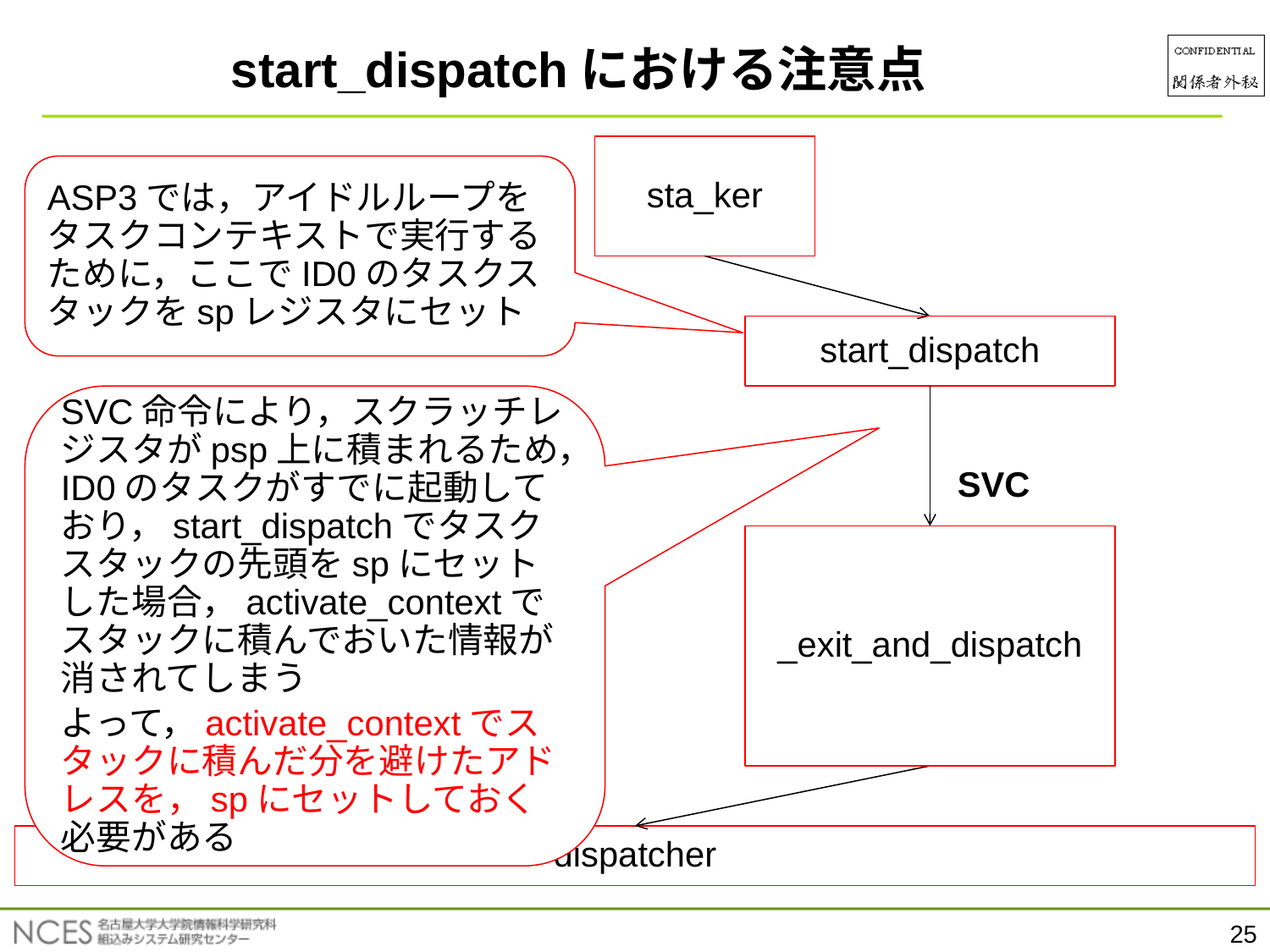

start_dispatchにおける注意点
sta_ker
ASP3では，アイドルループをタスクコンテキストで実行するために，ここでID0のタスクスタックをspレジスタにセット
start_dispatch
SVC命令により，スクラッチレジスタがpsp上に積まれるため，ID0のタスクがすでに起動しており，start_dispatchでタスクスタックの先頭をspにセットした場合，activate_contextでスタックに積んでおいた情報が消されてしまう
よって，activate_contextでスタックに積んだ分を避けたアドレスを，spにセットしておく必要がある
SVC
_exit_and_dispatch
dispatcher
25